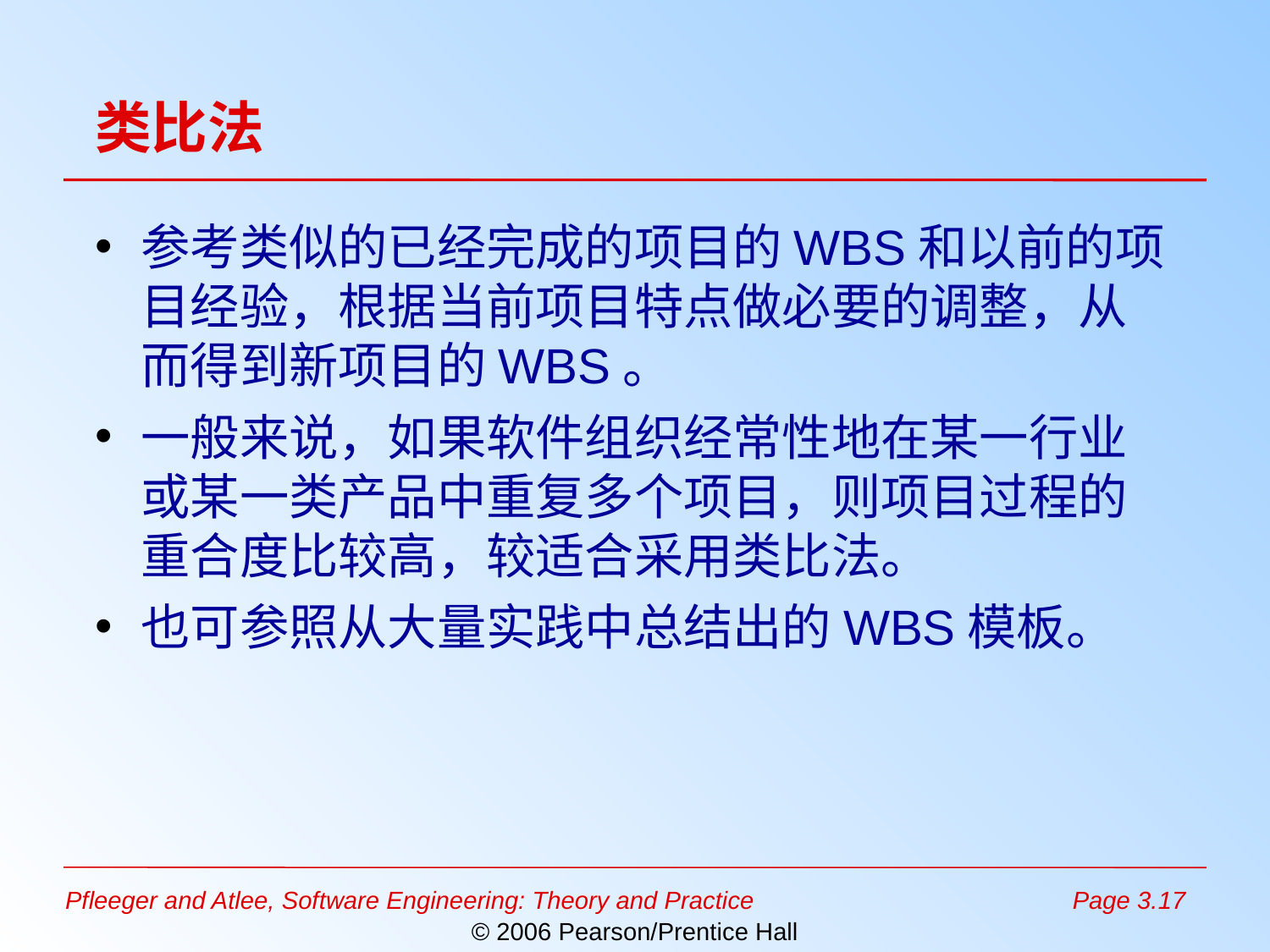

# 类比法
参考类似的已经完成的项目的WBS和以前的项目经验，根据当前项目特点做必要的调整，从而得到新项目的WBS。
一般来说，如果软件组织经常性地在某一行业或某一类产品中重复多个项目，则项目过程的重合度比较高，较适合采用类比法。
也可参照从大量实践中总结出的WBS模板。